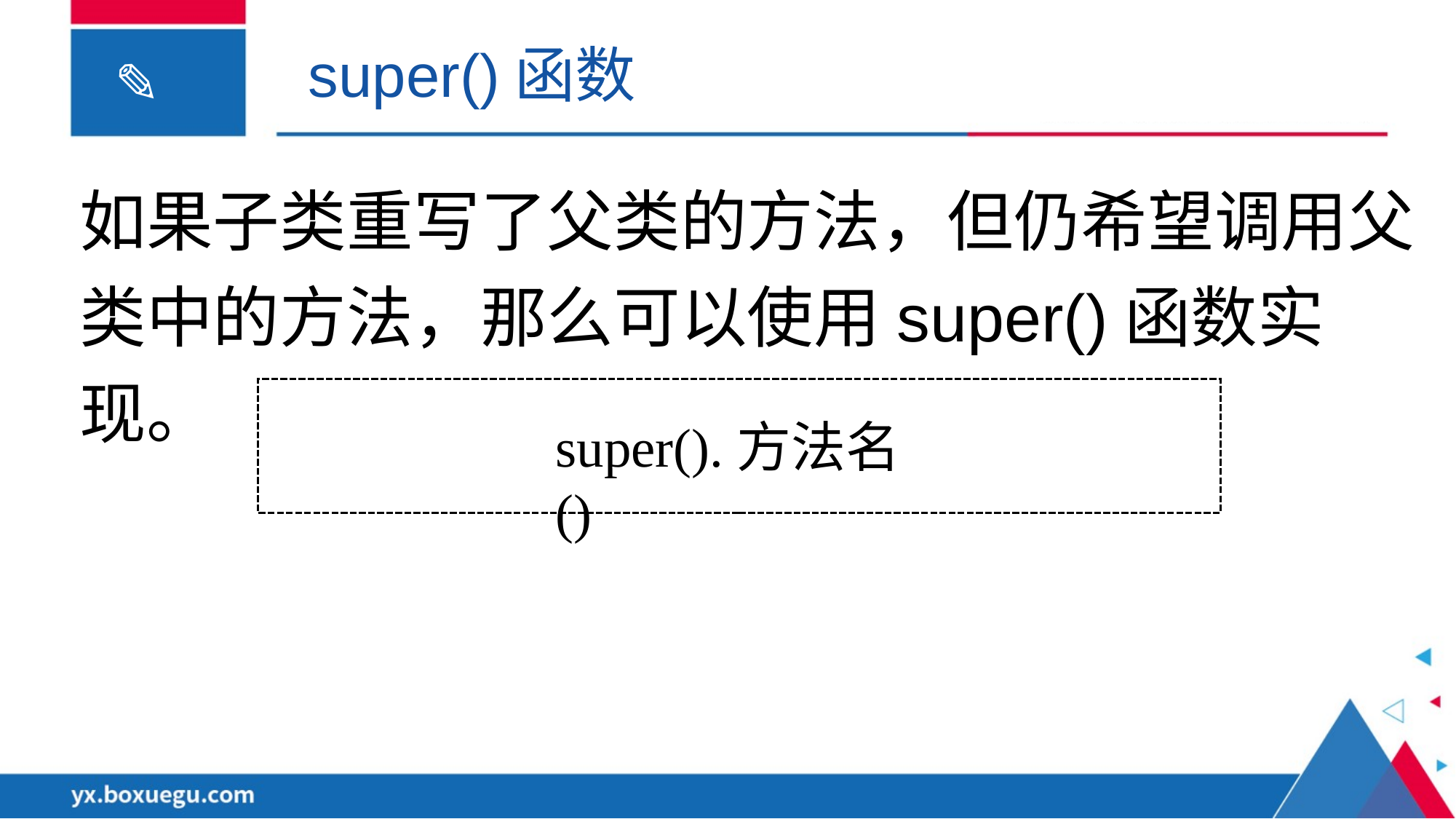

super()函数
如果子类重写了父类的方法，但仍希望调用父类中的方法，那么可以使用super()函数实现。

super().方法名()